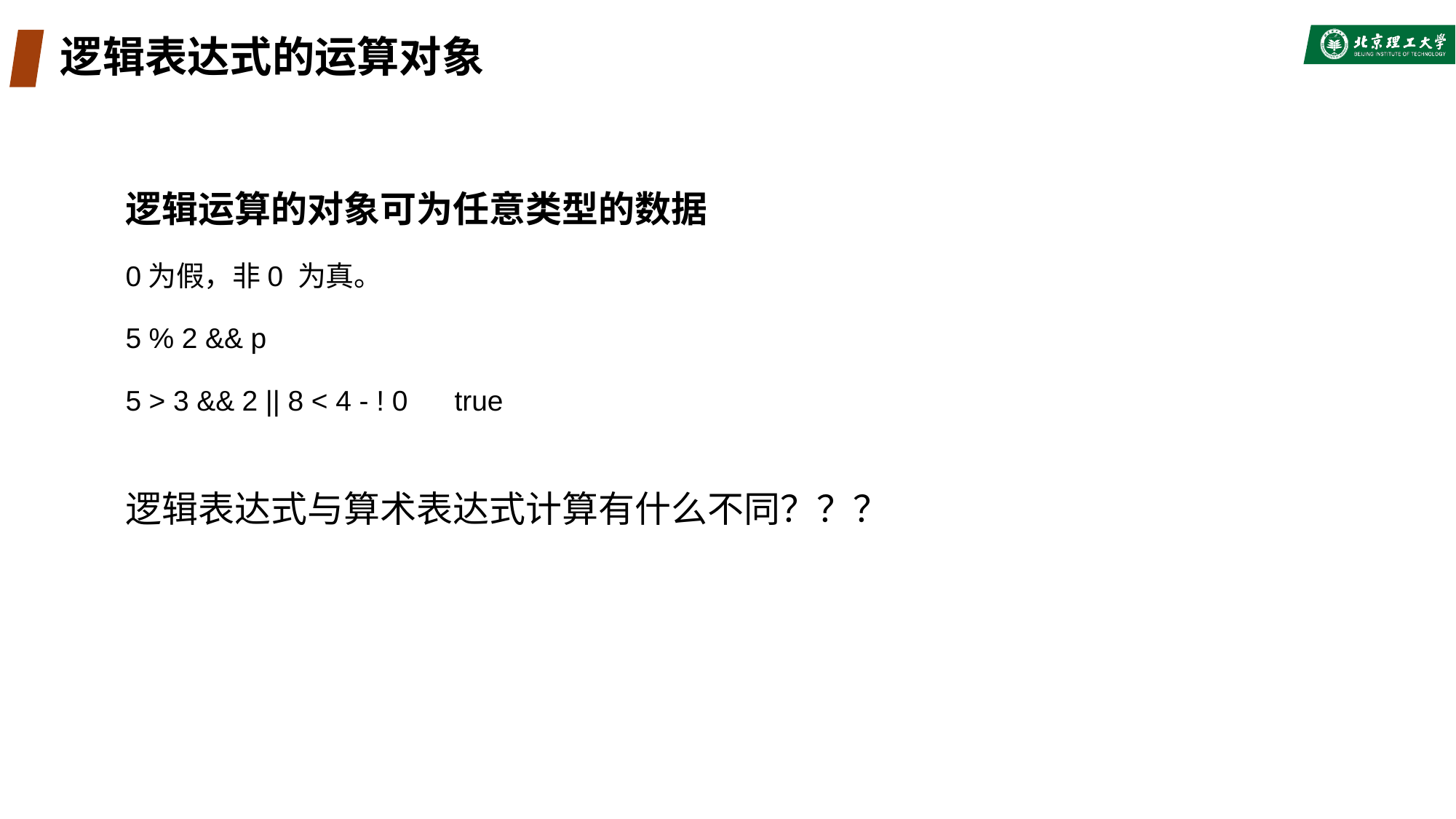

# 逻辑表达式的运算对象
逻辑运算的对象可为任意类型的数据
0为假，非0 为真。
5 % 2 && p
5 > 3 && 2 || 8 < 4 - ! 0      true
逻辑表达式与算术表达式计算有什么不同？？？